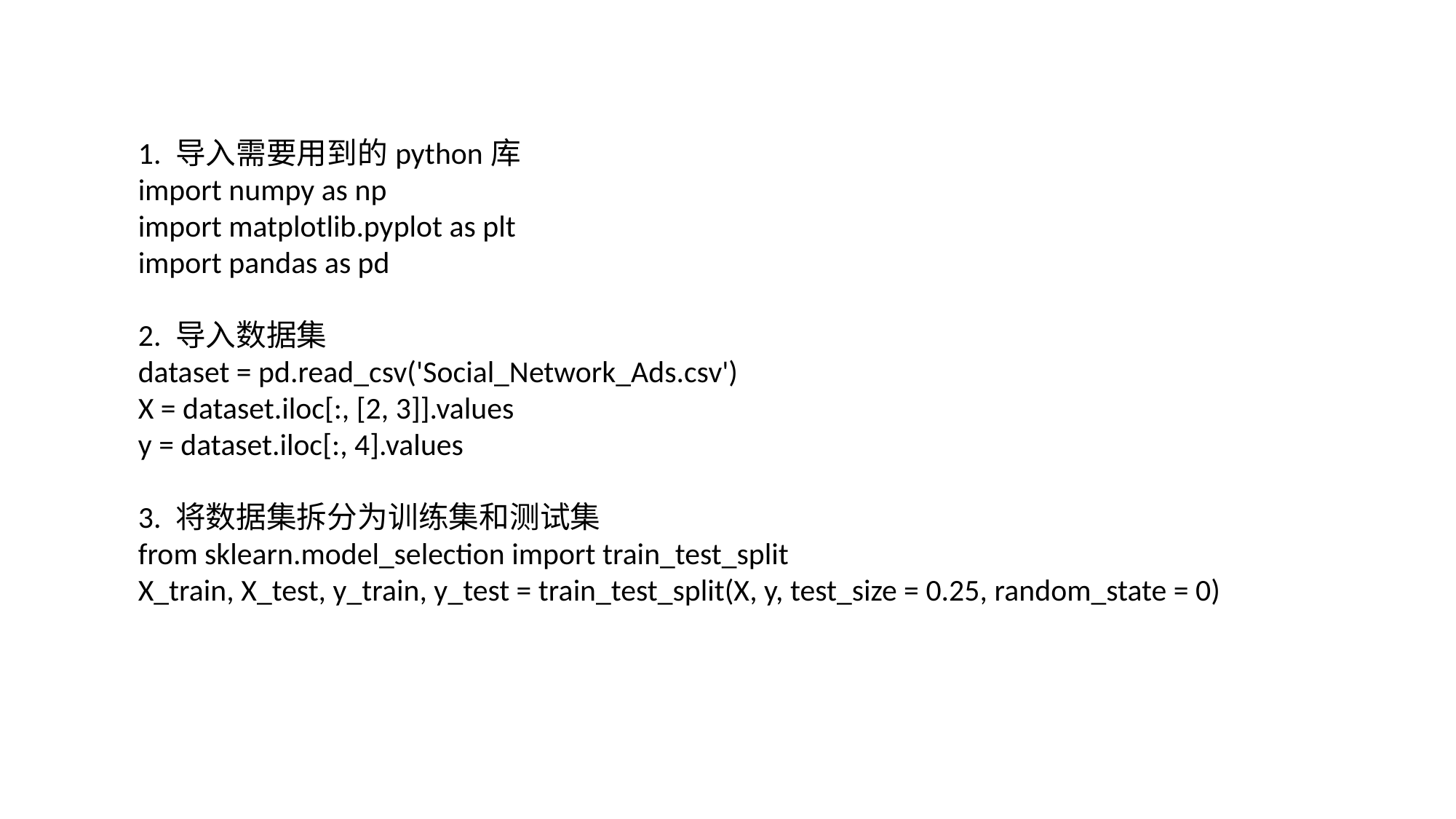

1. 导入需要用到的python库
import numpy as np
import matplotlib.pyplot as plt
import pandas as pd

2. 导入数据集
dataset = pd.read_csv('Social_Network_Ads.csv')
X = dataset.iloc[:, [2, 3]].values
y = dataset.iloc[:, 4].values

3. 将数据集拆分为训练集和测试集
from sklearn.model_selection import train_test_split
X_train, X_test, y_train, y_test = train_test_split(X, y, test_size = 0.25, random_state = 0)